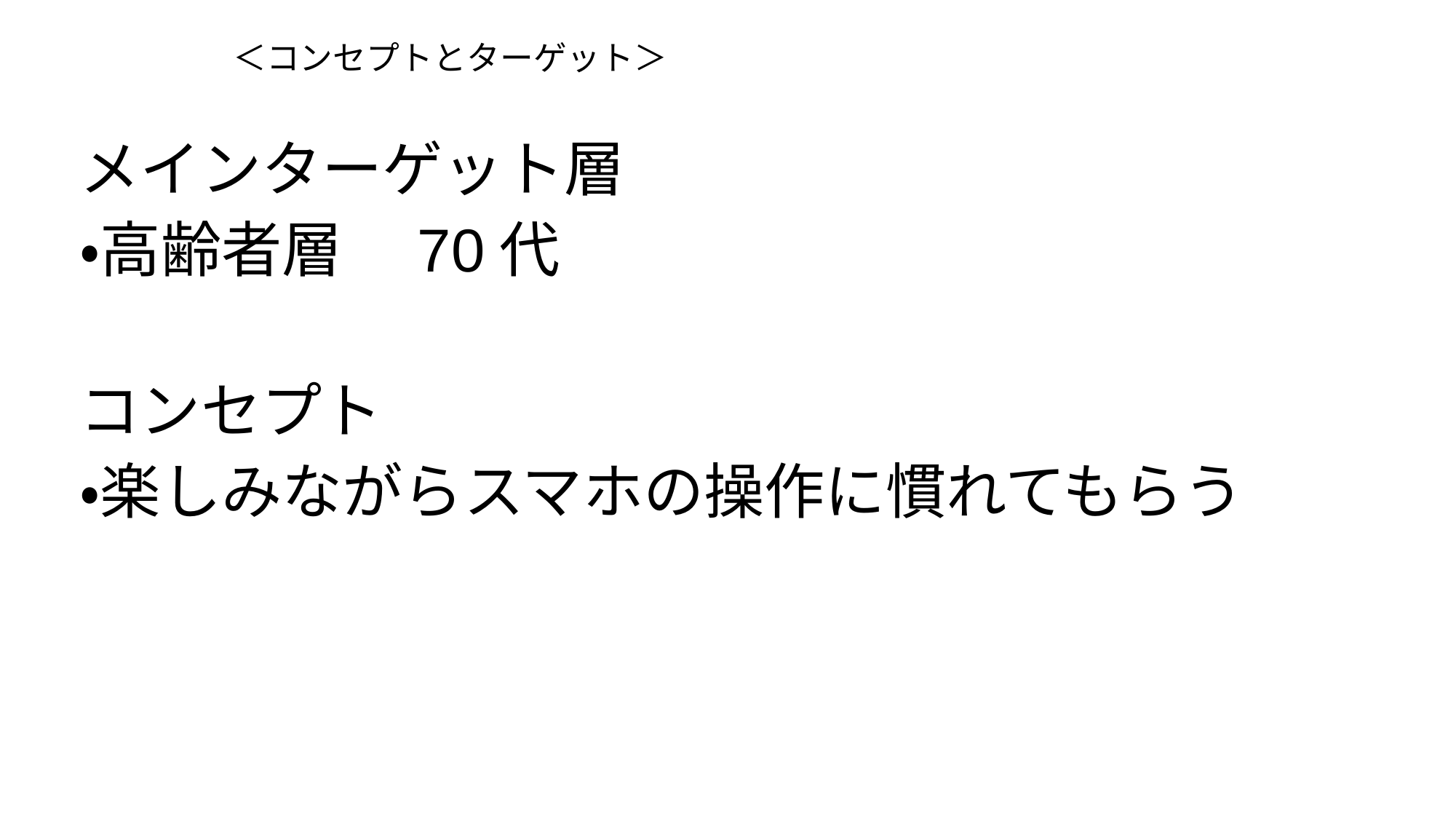

# ＜コンセプトとターゲット＞
メインターゲット層
・高齢者層　70代

コンセプト
・楽しみながらスマホの操作に慣れてもらう